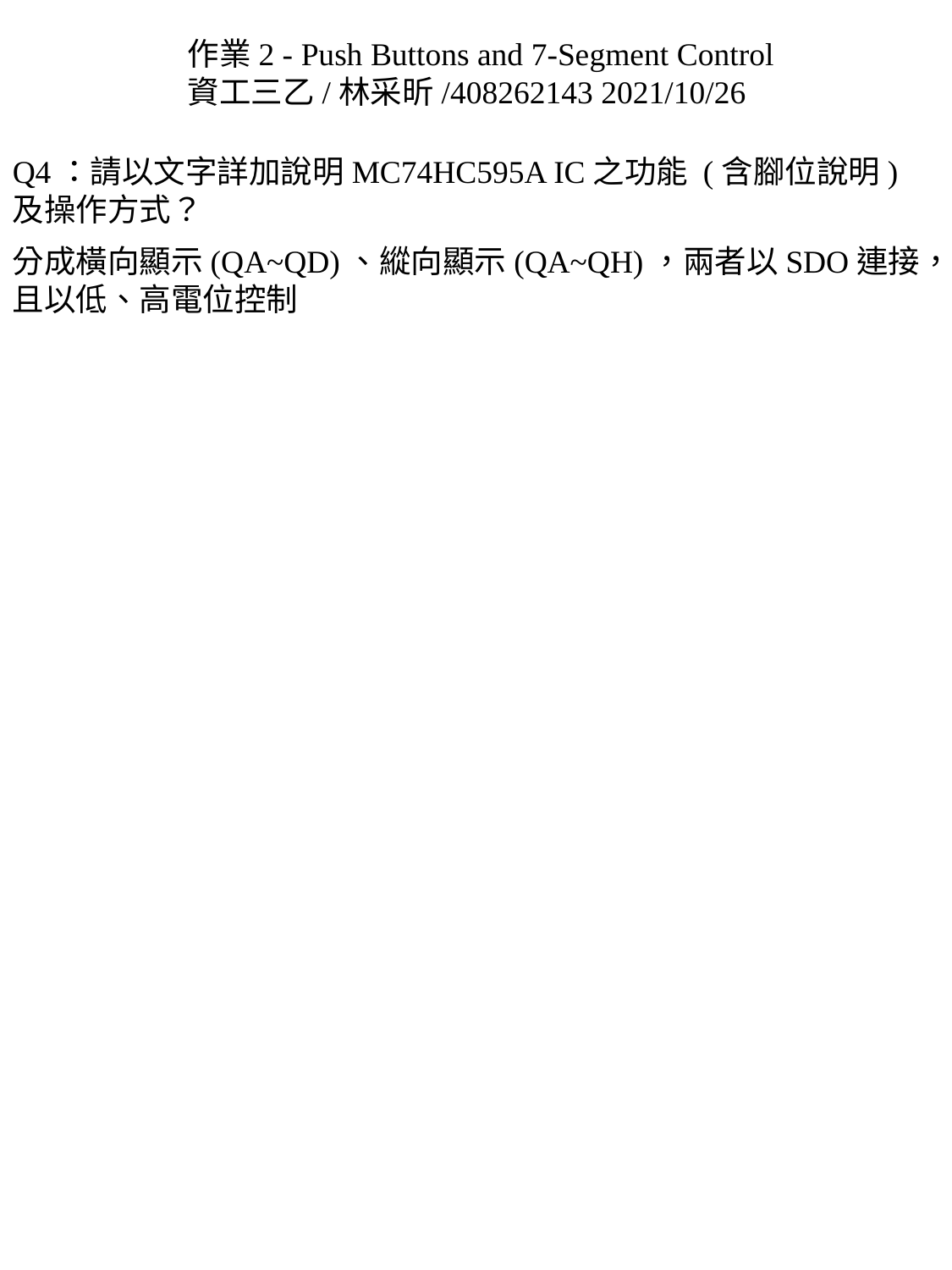

作業2 - Push Buttons and 7-Segment Control
資工三乙/林采昕/408262143 2021/10/26
Q4：請以文字詳加說明MC74HC595A IC之功能 (含腳位說明) 及操作方式？
分成橫向顯示(QA~QD)、縱向顯示(QA~QH)，兩者以SDO連接，且以低、高電位控制